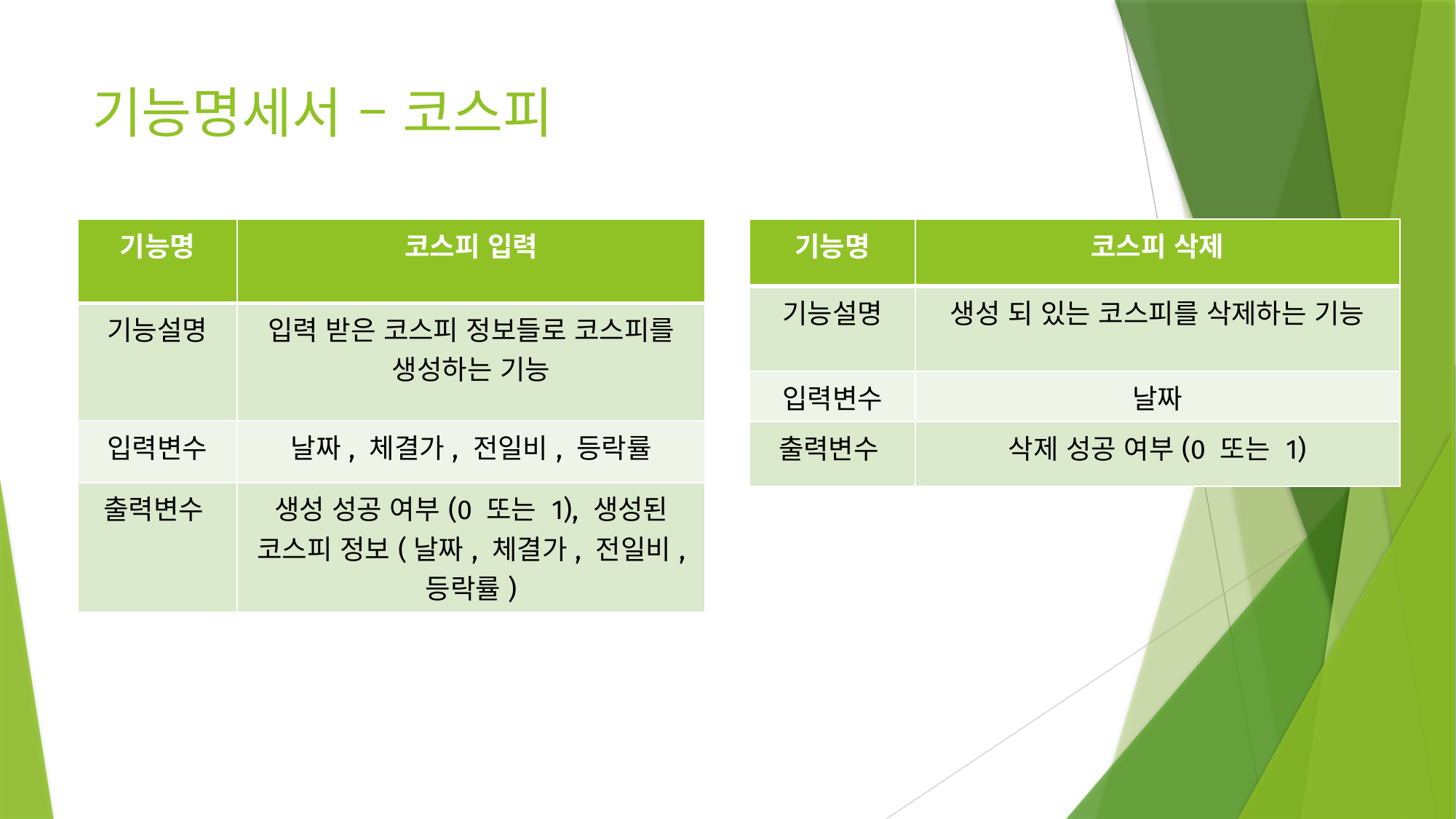

# 기능명세서 – 코스피
| 기능명 | 코스피 입력 |
| --- | --- |
| 기능설명 | 입력 받은 코스피 정보들로 코스피를 생성하는 기능 |
| 입력변수 | 날짜, 체결가, 전일비, 등락률 |
| 출력변수 | 생성 성공 여부(0 또는 1), 생성된 코스피 정보(날짜, 체결가, 전일비, 등락률) |
| 기능명 | 코스피 삭제 |
| --- | --- |
| 기능설명 | 생성 되 있는 코스피를 삭제하는 기능 |
| 입력변수 | 날짜 |
| 출력변수 | 삭제 성공 여부(0 또는 1) |